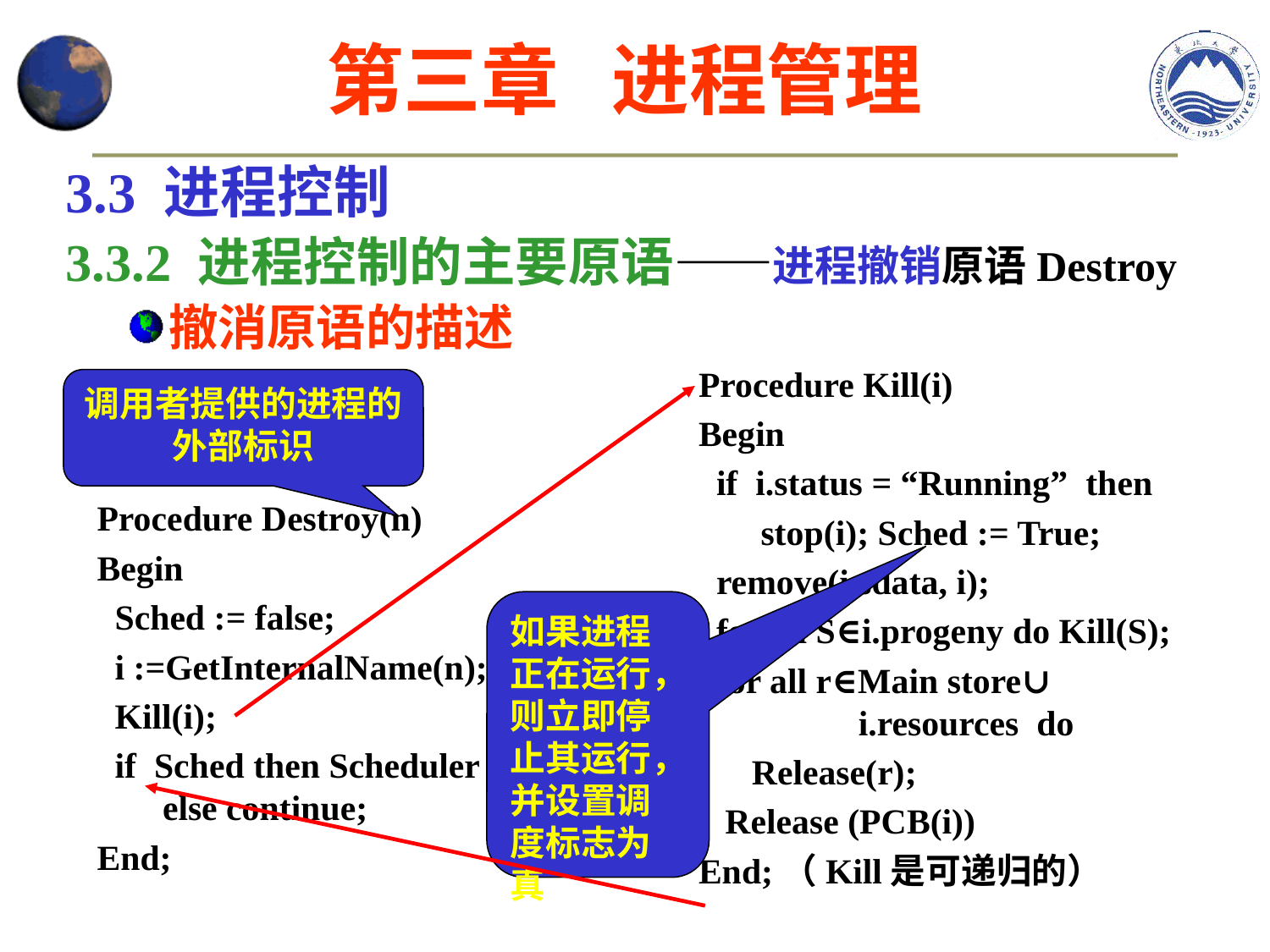

第三章   进程管理
3.3 进程控制
3.3.2 进程控制的主要原语——进程撤销原语Destroy
撤消原语的描述
Procedure Kill(i)
Begin
  if  i.status = “Running”  then
       stop(i); Sched := True;
  remove(i.sdata, i);
  for all S∈i.progeny do Kill(S);
  for all r∈Main store∪
                  i.resources  do
      Release(r);
   Release (PCB(i))
End;（Kill是可递归的）
调用者提供的进程的外部标识

Procedure Destroy(n)
Begin
  Sched := false;
  i :=GetInternalName(n);
  Kill(i);
  if  Sched then Scheduler
  else continue;
End;
如果进程正在运行，则立即停止其运行，并设置调度标志为真